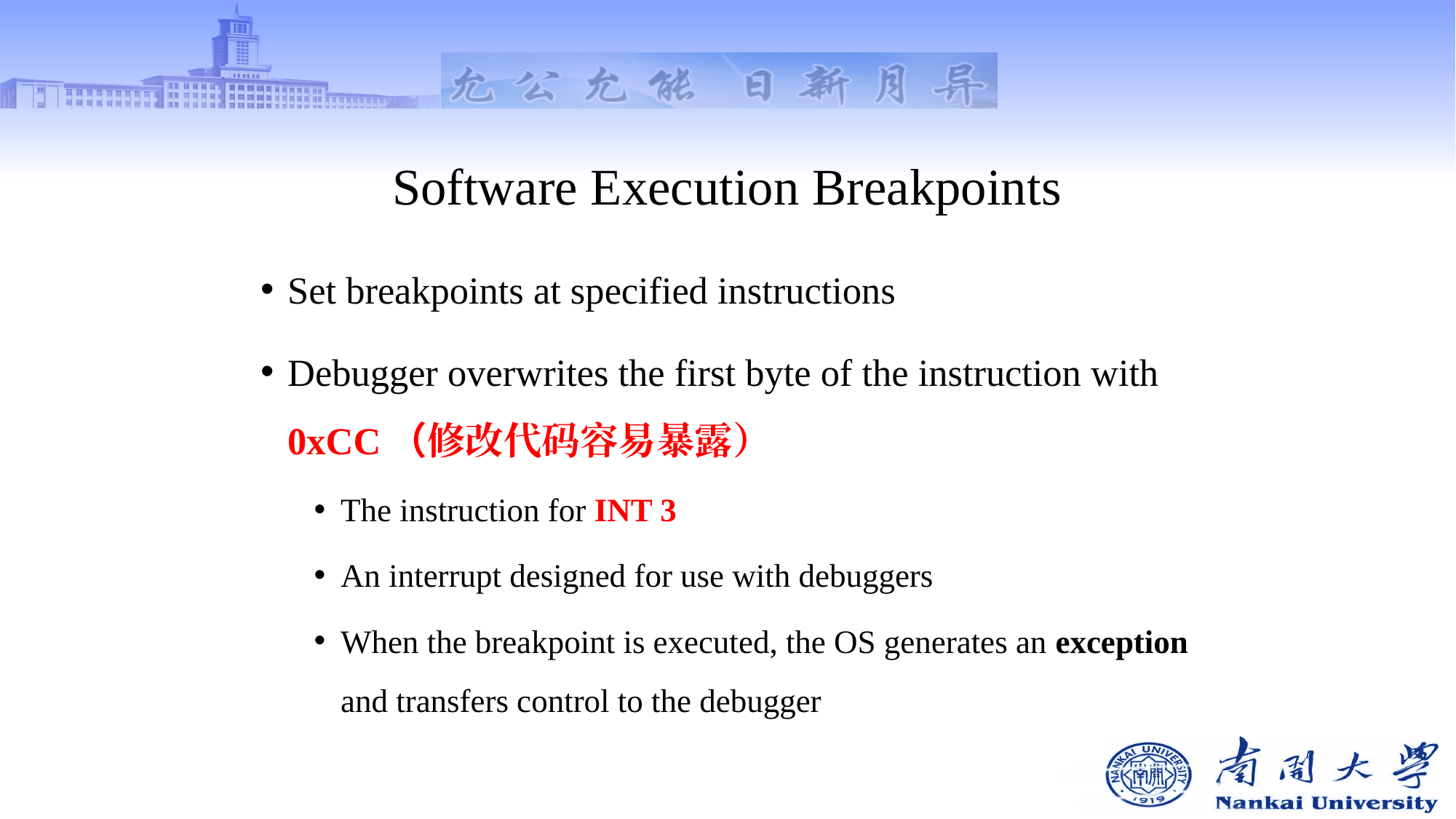

# Software Execution Breakpoints
Set breakpoints at specified instructions
Debugger overwrites the first byte of the instruction with 0xCC（修改代码容易暴露）
The instruction for INT 3
An interrupt designed for use with debuggers
When the breakpoint is executed, the OS generates an exception and transfers control to the debugger